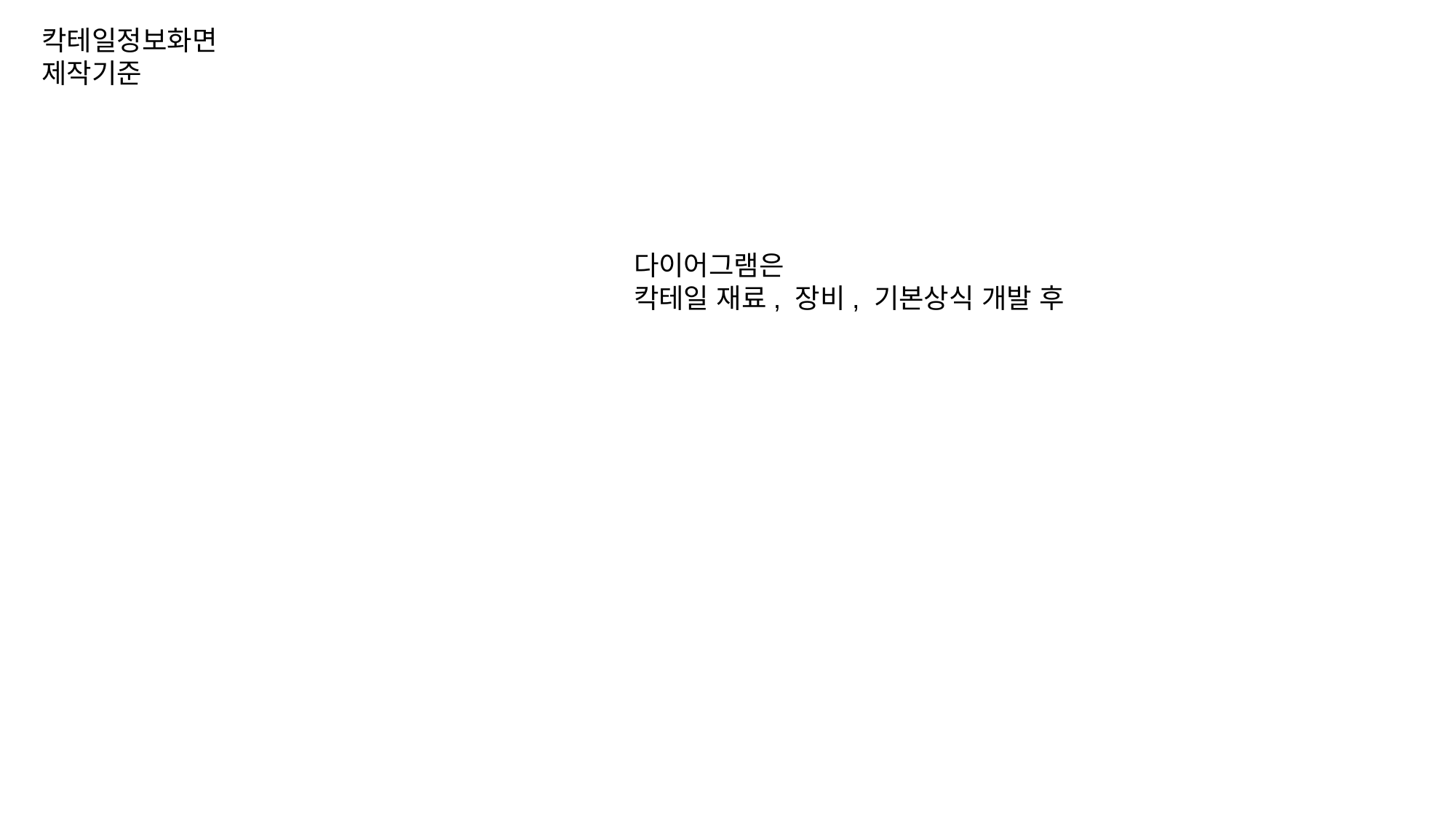

칵테일정보화면
제작기준
다이어그램은
칵테일 재료, 장비, 기본상식 개발 후